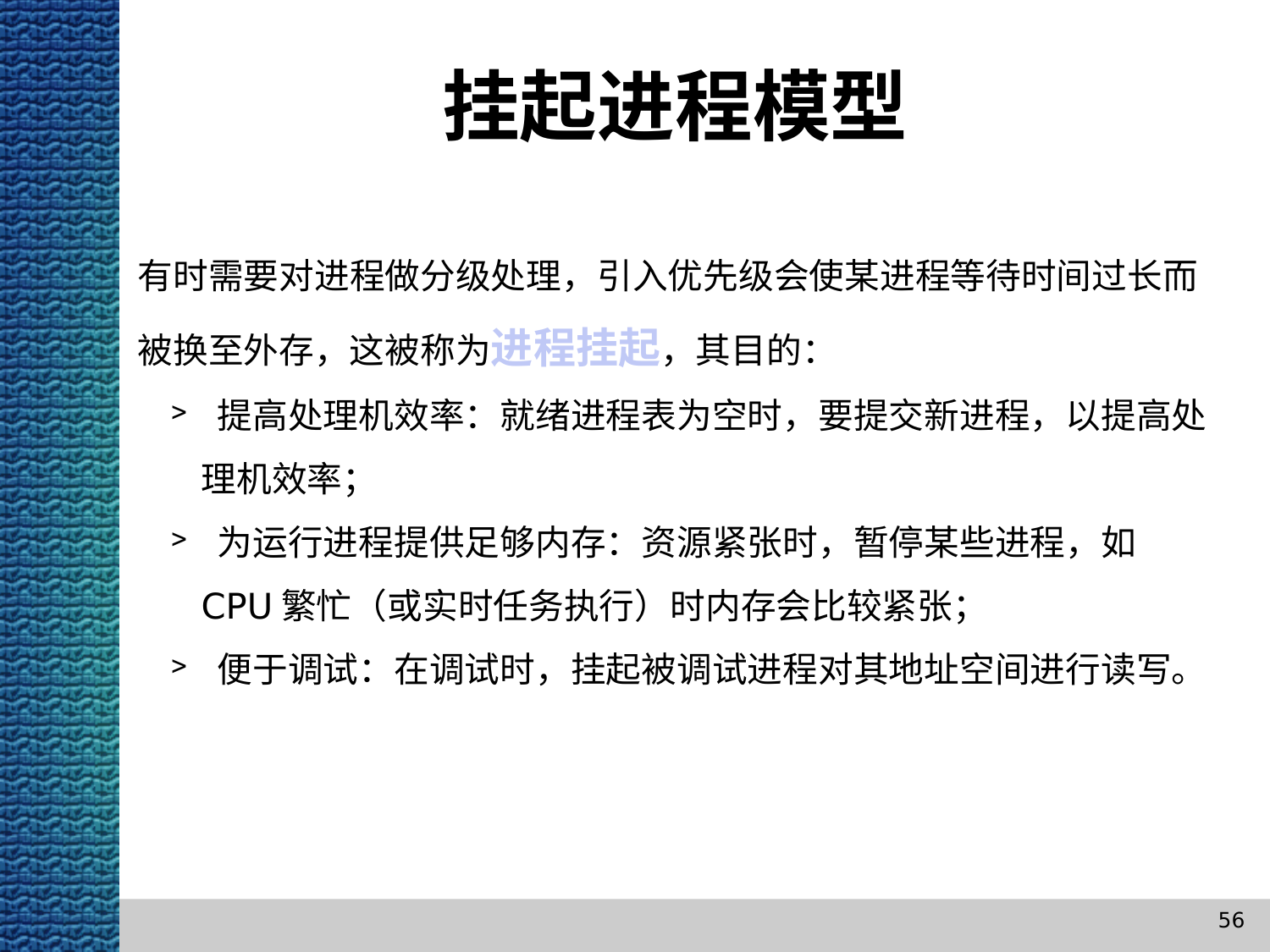

挂起进程模型
有时需要对进程做分级处理，引入优先级会使某进程等待时间过长而被换至外存，这被称为进程挂起，其目的：
 提高处理机效率：就绪进程表为空时，要提交新进程，以提高处理机效率；
 为运行进程提供足够内存：资源紧张时，暂停某些进程，如CPU繁忙（或实时任务执行）时内存会比较紧张；
 便于调试：在调试时，挂起被调试进程对其地址空间进行读写。
56